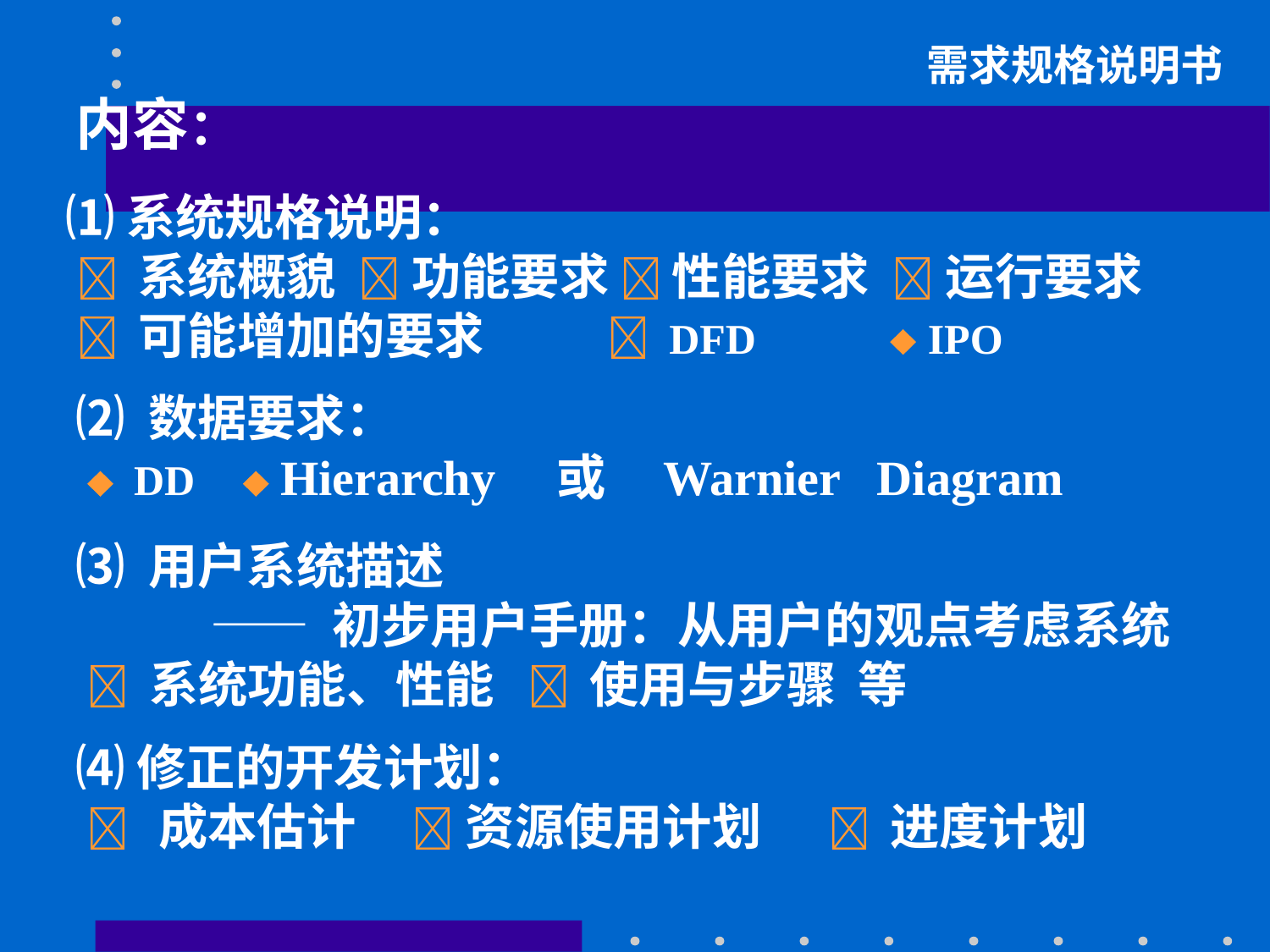

需求规格说明书
内容：

⑴系统规格说明：
 ♦ 系统概貌  ♦ 功能要求 ♦ 性能要求  ♦ 运行要求
 ♦ 可能增加的要求           ♦ DFD           ♦ IPO
⑵ 数据要求：
 ♦  DD    ♦ Hierarchy    或    Warnier   Diagram
⑶ 用户系统描述
            —— 初步用户手册：从用户的观点考虑系统
 ♦ 系统功能、性能   ♦  使用与步骤  等
⑷修正的开发计划：
 ♦  成本估计     ♦ 资源使用计划      ♦  进度计划
80